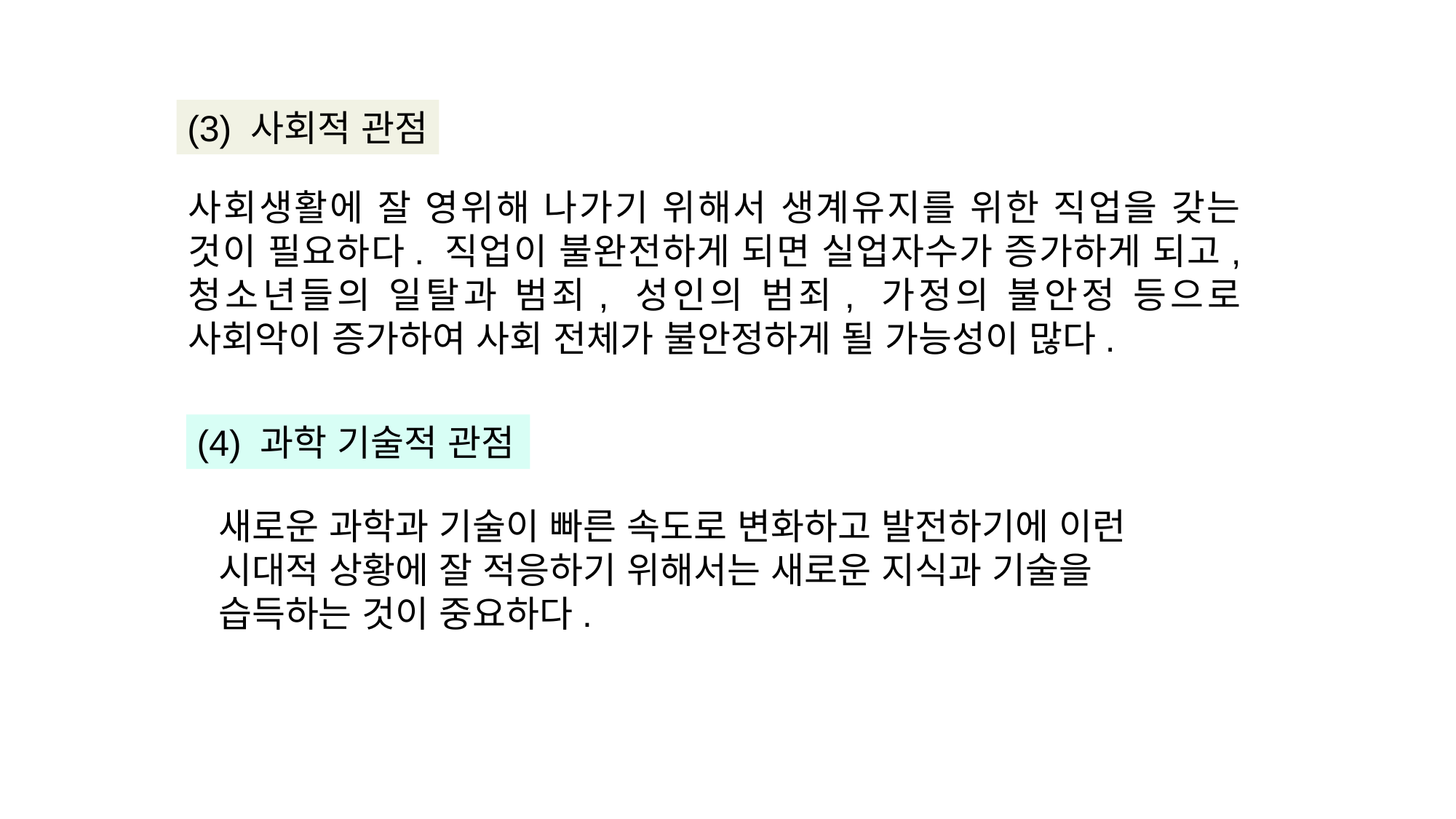

(3) 사회적 관점
사회생활에 잘 영위해 나가기 위해서 생계유지를 위한 직업을 갖는 것이 필요하다. 직업이 불완전하게 되면 실업자수가 증가하게 되고, 청소년들의 일탈과 범죄, 성인의 범죄, 가정의 불안정 등으로 사회악이 증가하여 사회 전체가 불안정하게 될 가능성이 많다.
(4) 과학 기술적 관점
새로운 과학과 기술이 빠른 속도로 변화하고 발전하기에 이런 시대적 상황에 잘 적응하기 위해서는 새로운 지식과 기술을 습득하는 것이 중요하다.